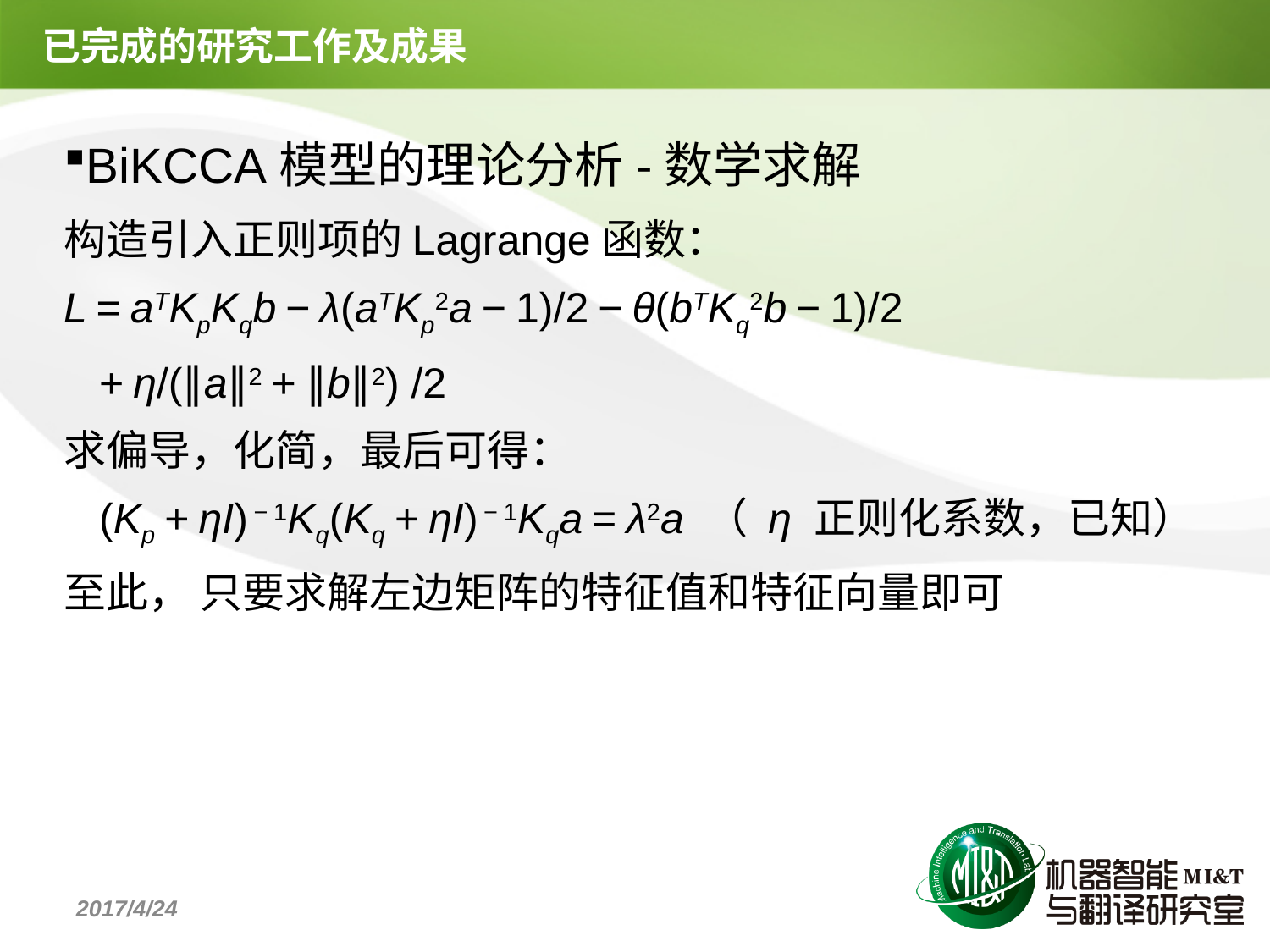

# 已完成的研究工作及成果
BiKCCA模型的理论分析-数学求解
构造引入正则项的Lagrange函数：
L = aTKpKqb − λ(aTKp2a − 1)/2 − θ(bTKq2b − 1)/2
   + η/(∥a∥2 + ∥b∥2) /2
求偏导，化简，最后可得：
   (Kp + ηI) − 1Kq(Kq + ηI) − 1Kqa = λ2a （ η 正则化系数，已知）
至此， 只要求解左边矩阵的特征值和特征向量即可
2017/4/24